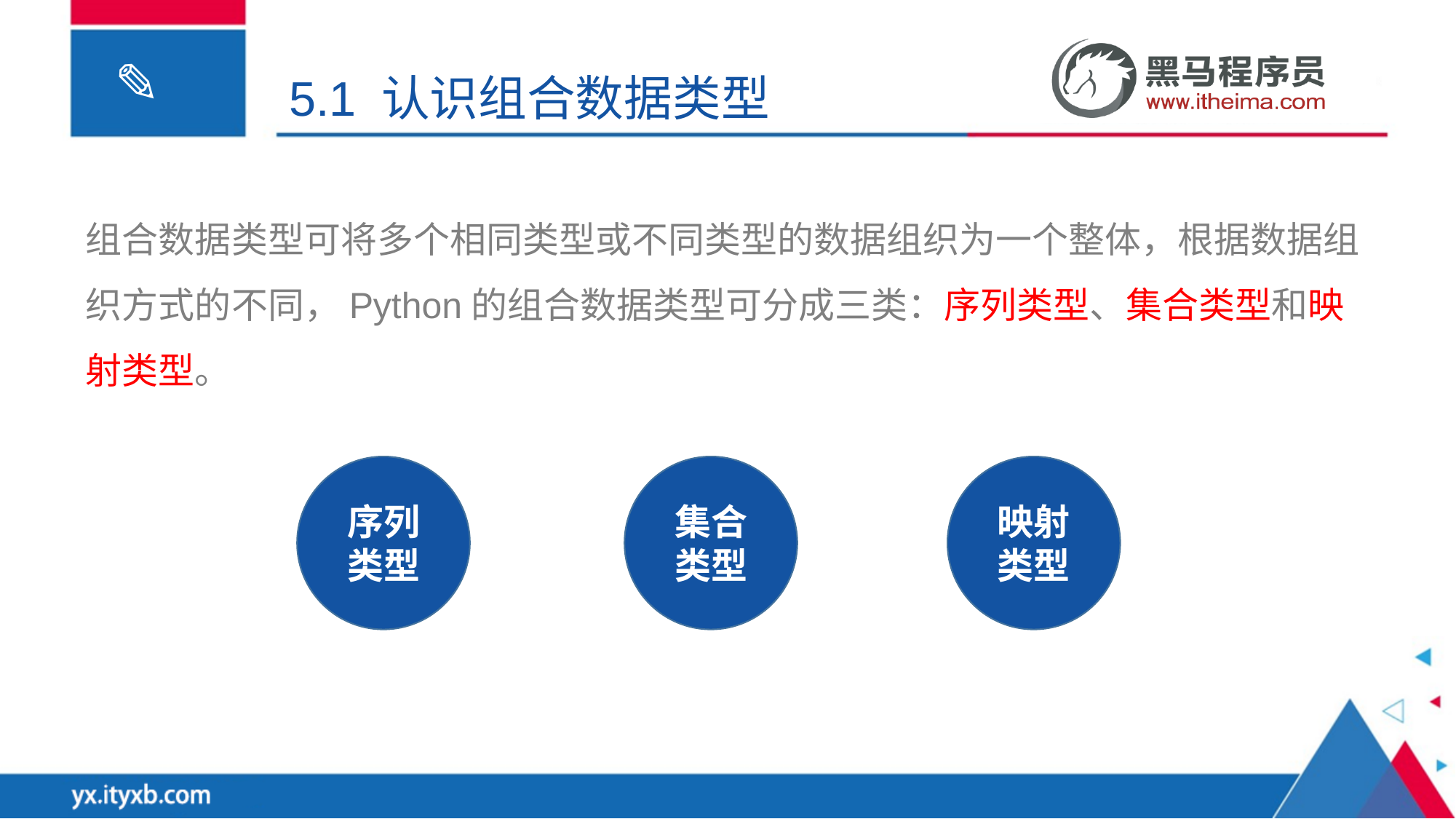

5.1 认识组合数据类型
组合数据类型可将多个相同类型或不同类型的数据组织为一个整体，根据数据组织方式的不同，Python的组合数据类型可分成三类：序列类型、集合类型和映射类型。
序列
类型
集合类型
映射类型